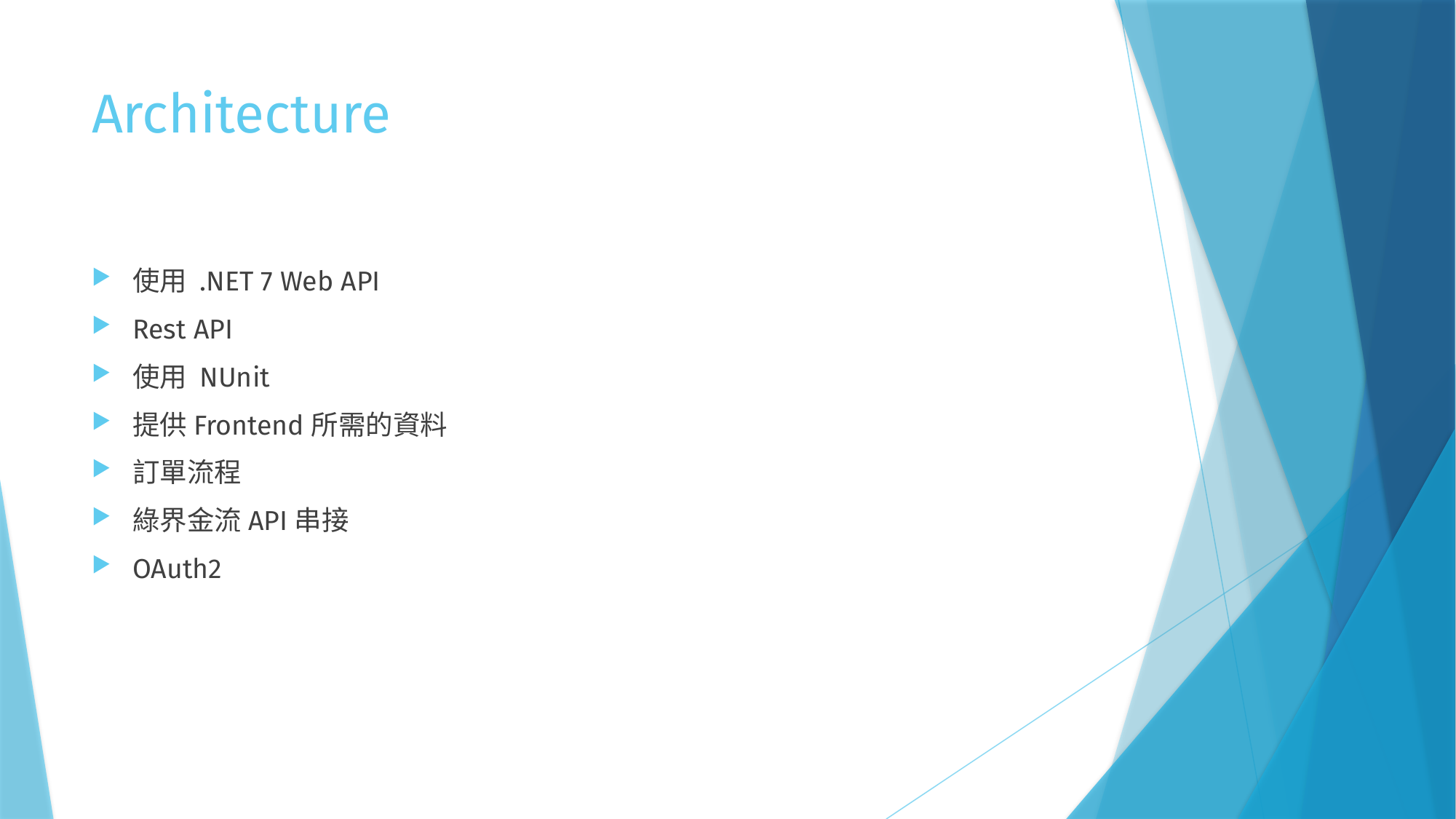

# Architecture
使用 .NET 7 Web API
Rest API
使用 NUnit
提供Frontend所需的資料
訂單流程
綠界金流API串接
OAuth2